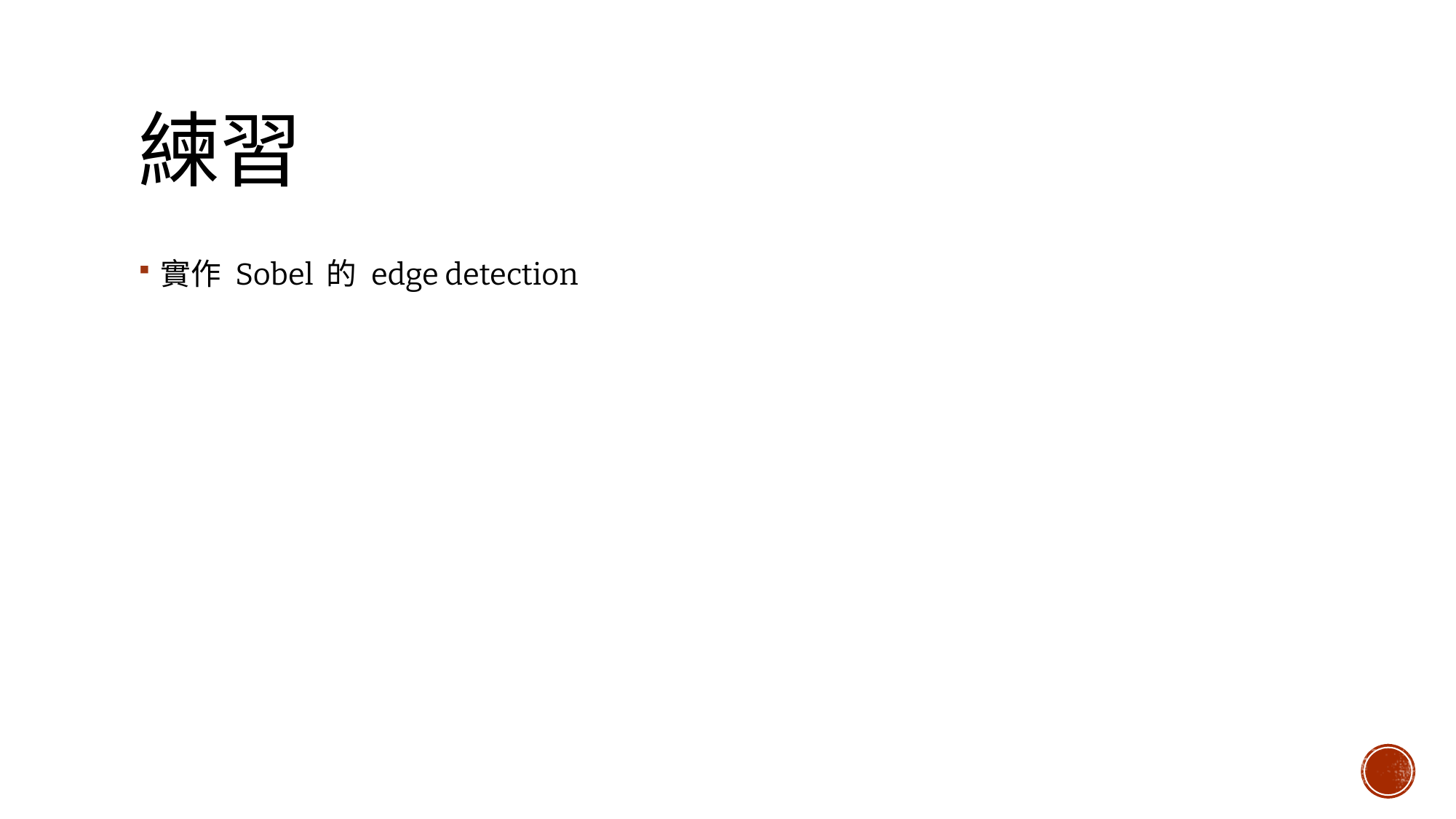

# 練習
實作 Sobel 的 edge detection